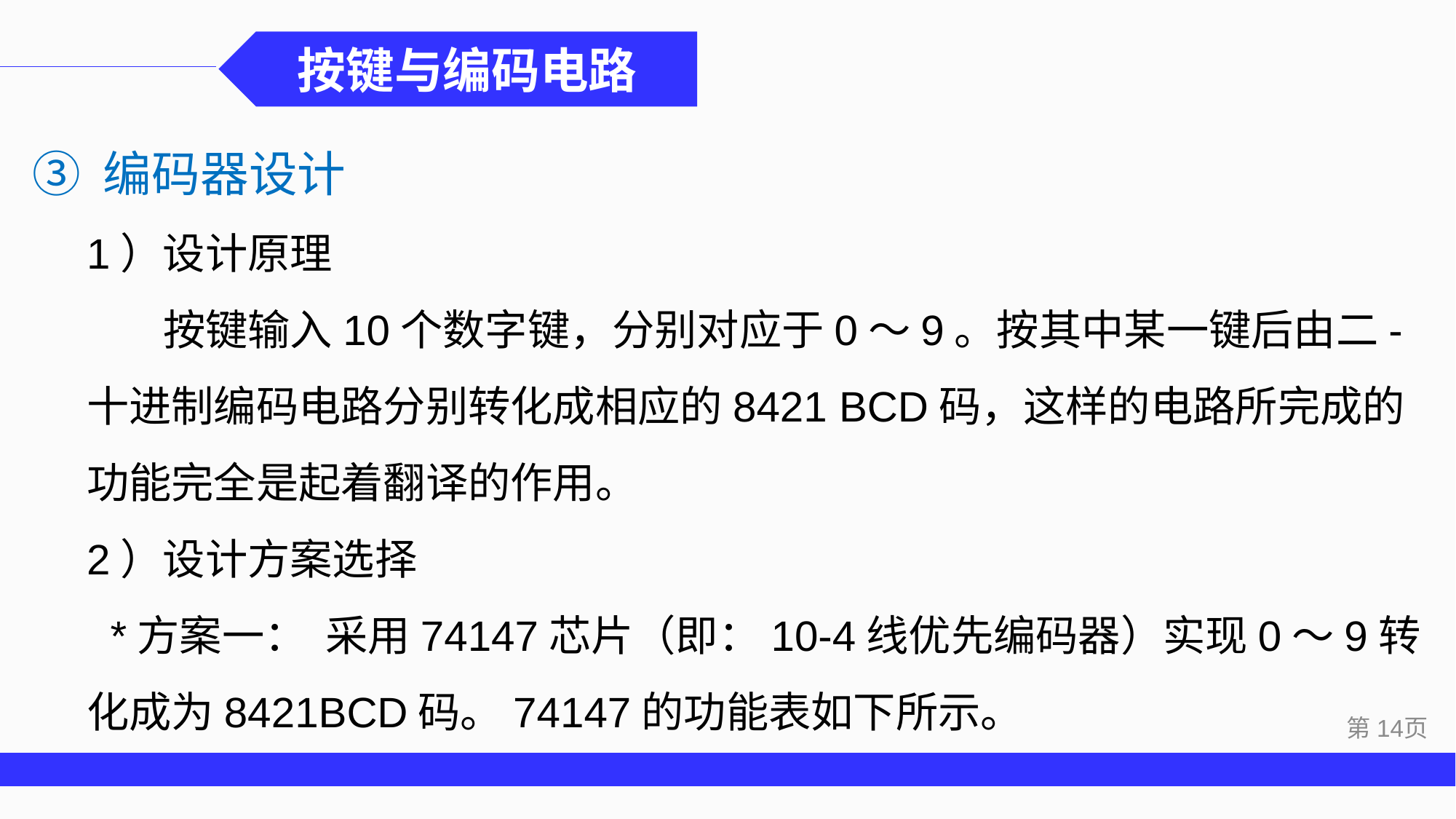

按键与编码电路
③ 编码器设计
1）设计原理
       按键输入10个数字键，分别对应于0～9。按其中某一键后由二-十进制编码电路分别转化成相应的8421 BCD码，这样的电路所完成的功能完全是起着翻译的作用。
2）设计方案选择
  *方案一：  采用74147芯片（即：10-4线优先编码器）实现0～9转化成为8421BCD码。74147的功能表如下所示。

第14页